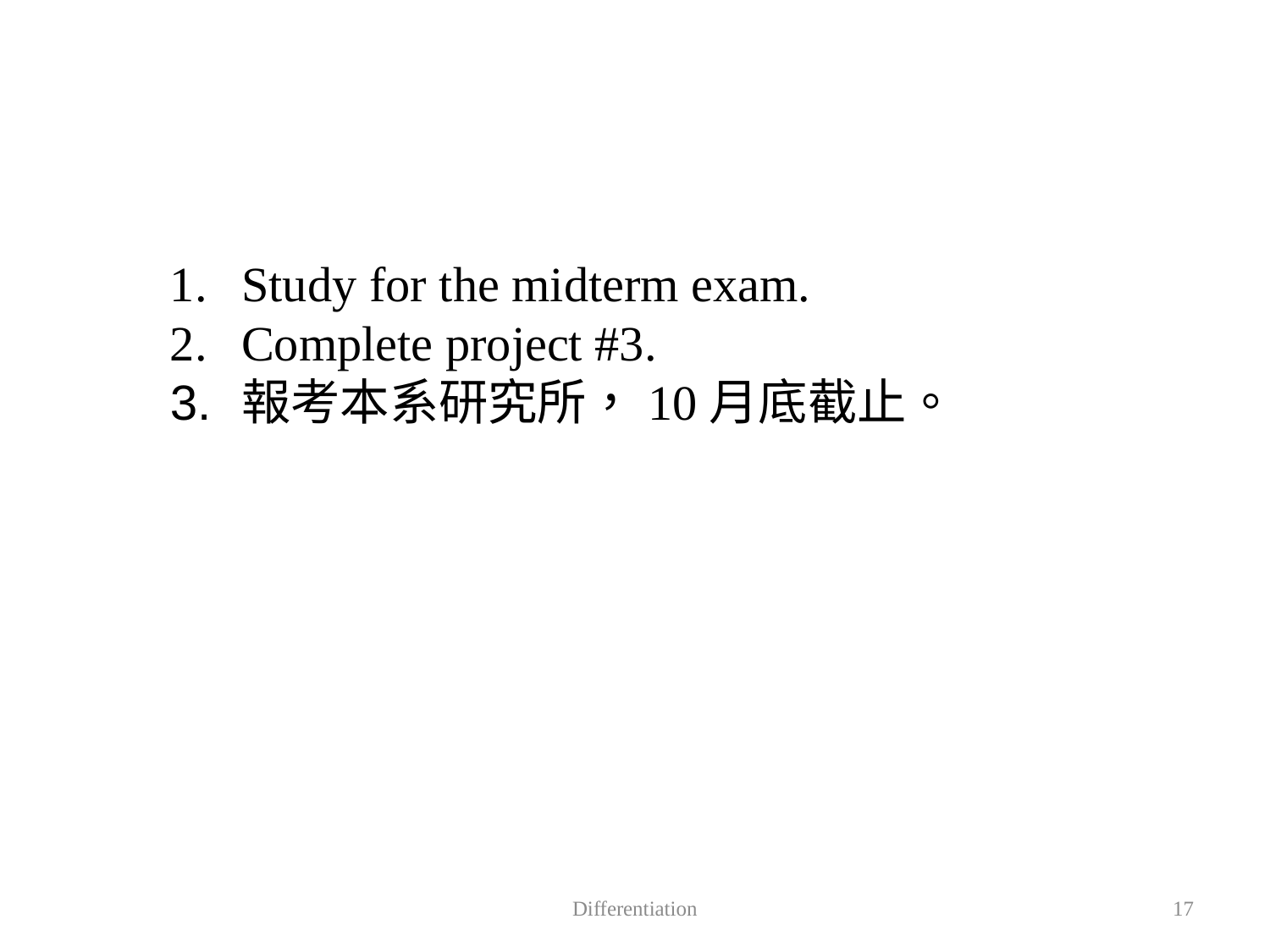

Study for the midterm exam.
Complete project #3.
報考本系研究所，10月底截止。

Differentiation
17